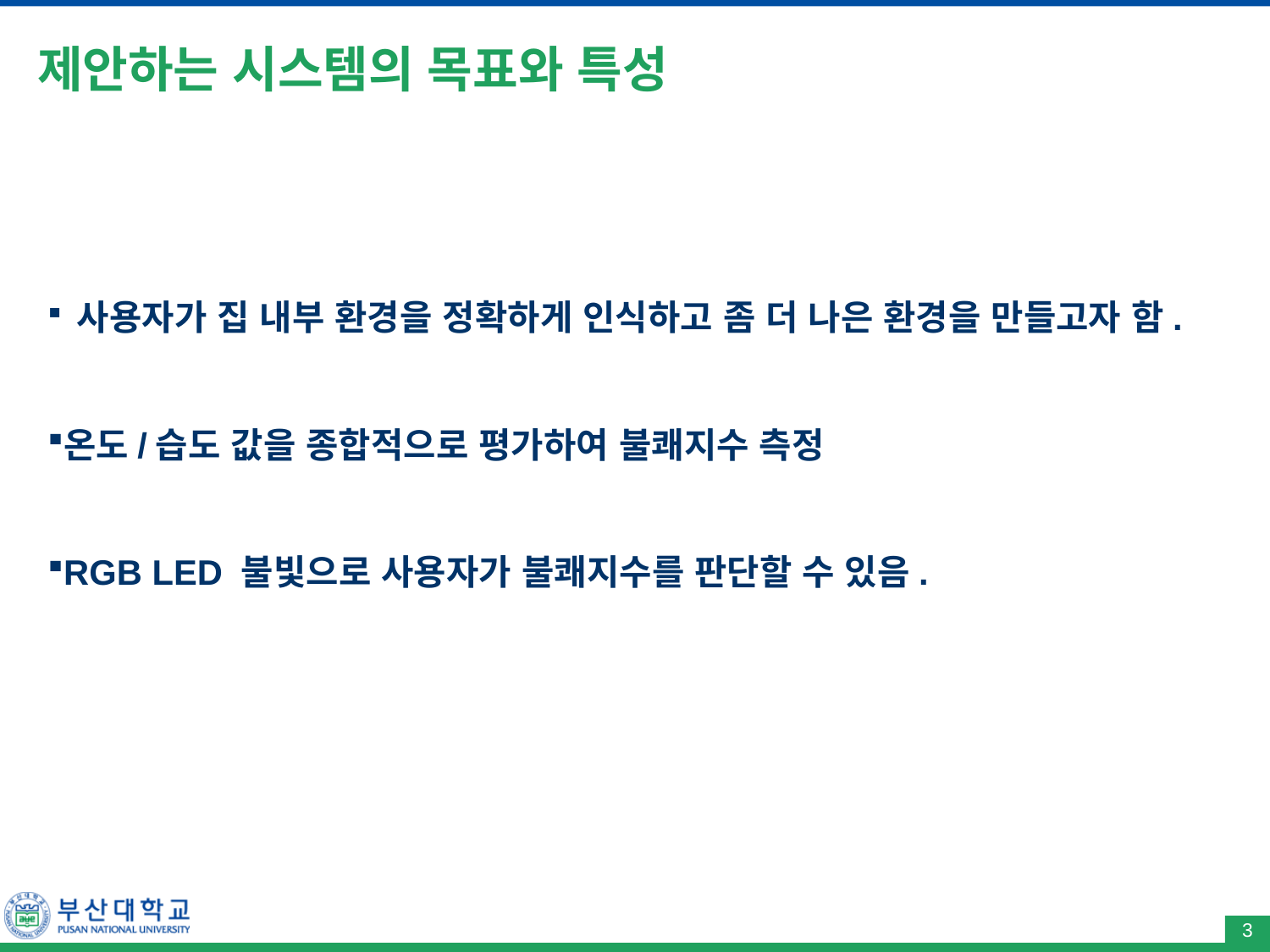

# 제안하는 시스템의 목표와 특성
 사용자가 집 내부 환경을 정확하게 인식하고 좀 더 나은 환경을 만들고자 함.

온도/습도 값을 종합적으로 평가하여 불쾌지수 측정

RGB LED 불빛으로 사용자가 불쾌지수를 판단할 수 있음.
3